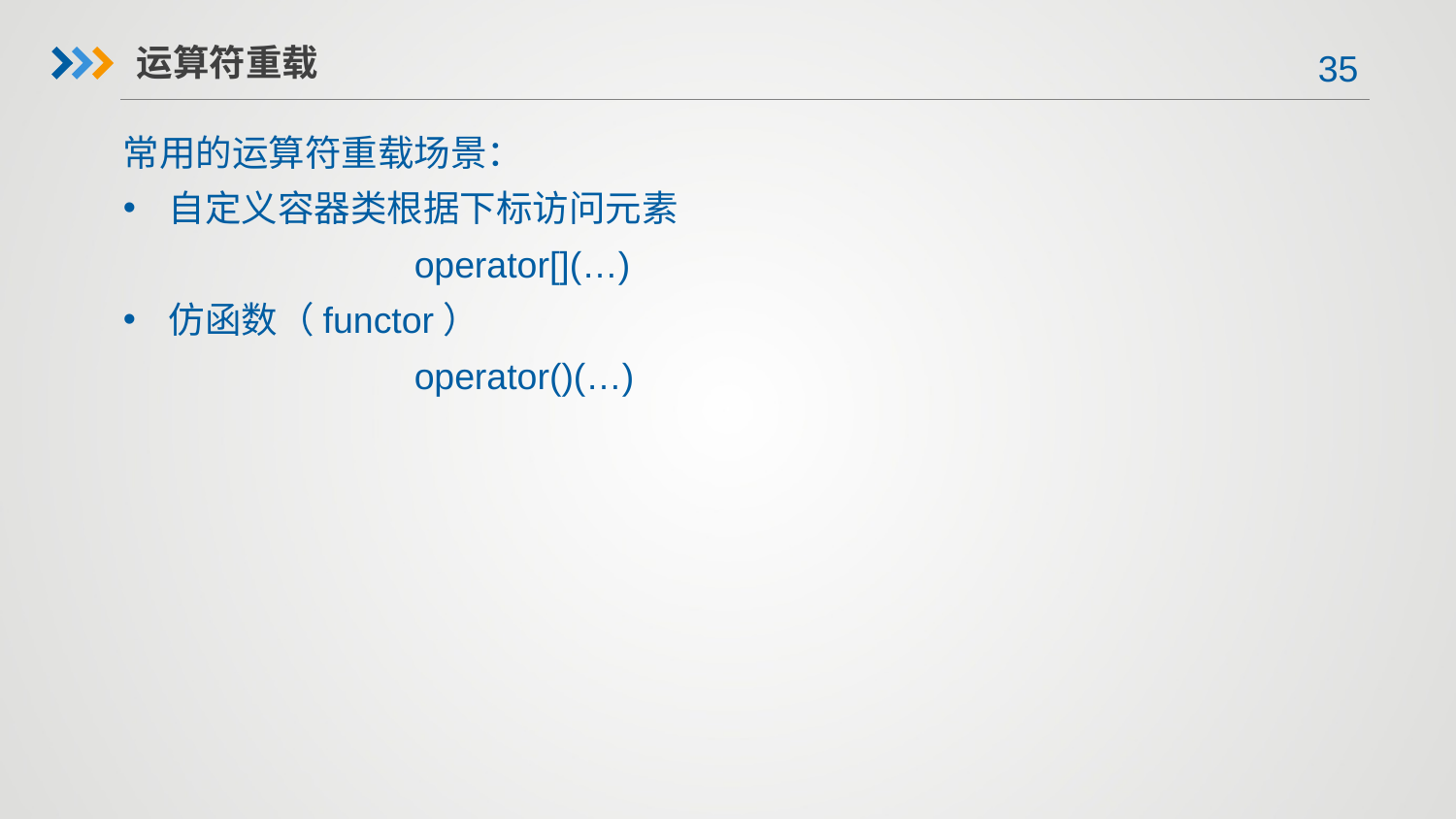

运算符重载
常用的运算符重载场景：
自定义容器类根据下标访问元素
		operator[](…)
仿函数（functor）
		operator()(…)